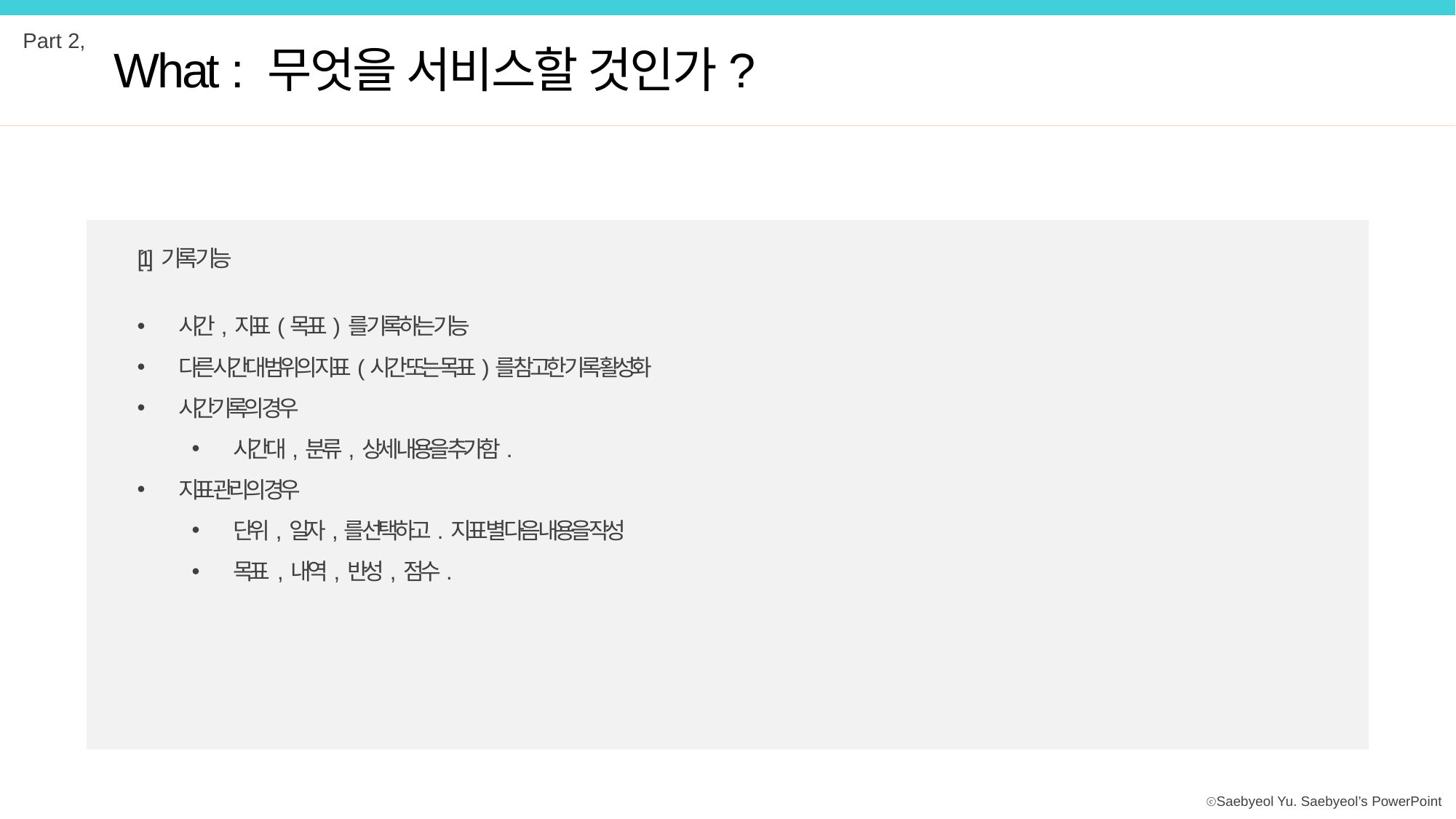

Part 2,
What : 무엇을 서비스할 것인가?

[1] 기록 기능

시간, 지표(목표) 를 기록하는 기능
다른 시간대 범위의 지표(시간 또는 목표)를 참고한 기록 활성화
시간기록의 경우
시간대, 분류, 상세 내용을 추가함.
지표 관리의 경우
단위, 일자,를 선택하고. 지표 별 다음 내용을 작성
목표 , 내역, 반성, 점수.